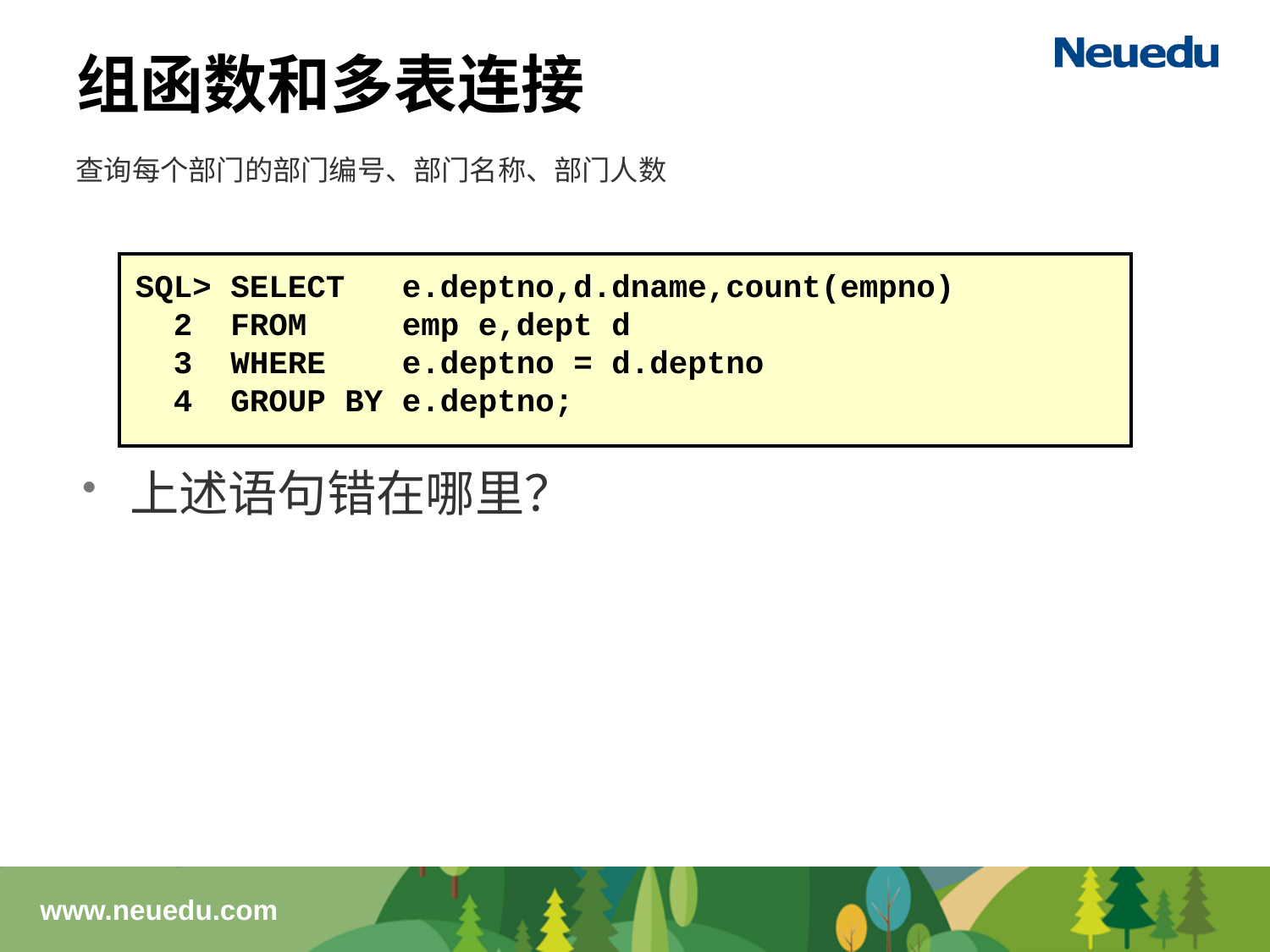

组函数和多表连接
查询每个部门的部门编号、部门名称、部门人数

SQL> SELECT   e.deptno,d.dname,count(empno)
  2  FROM     emp e,dept d
  3  WHERE    e.deptno = d.deptno
  4  GROUP BY e.deptno;
上述语句错在哪里？